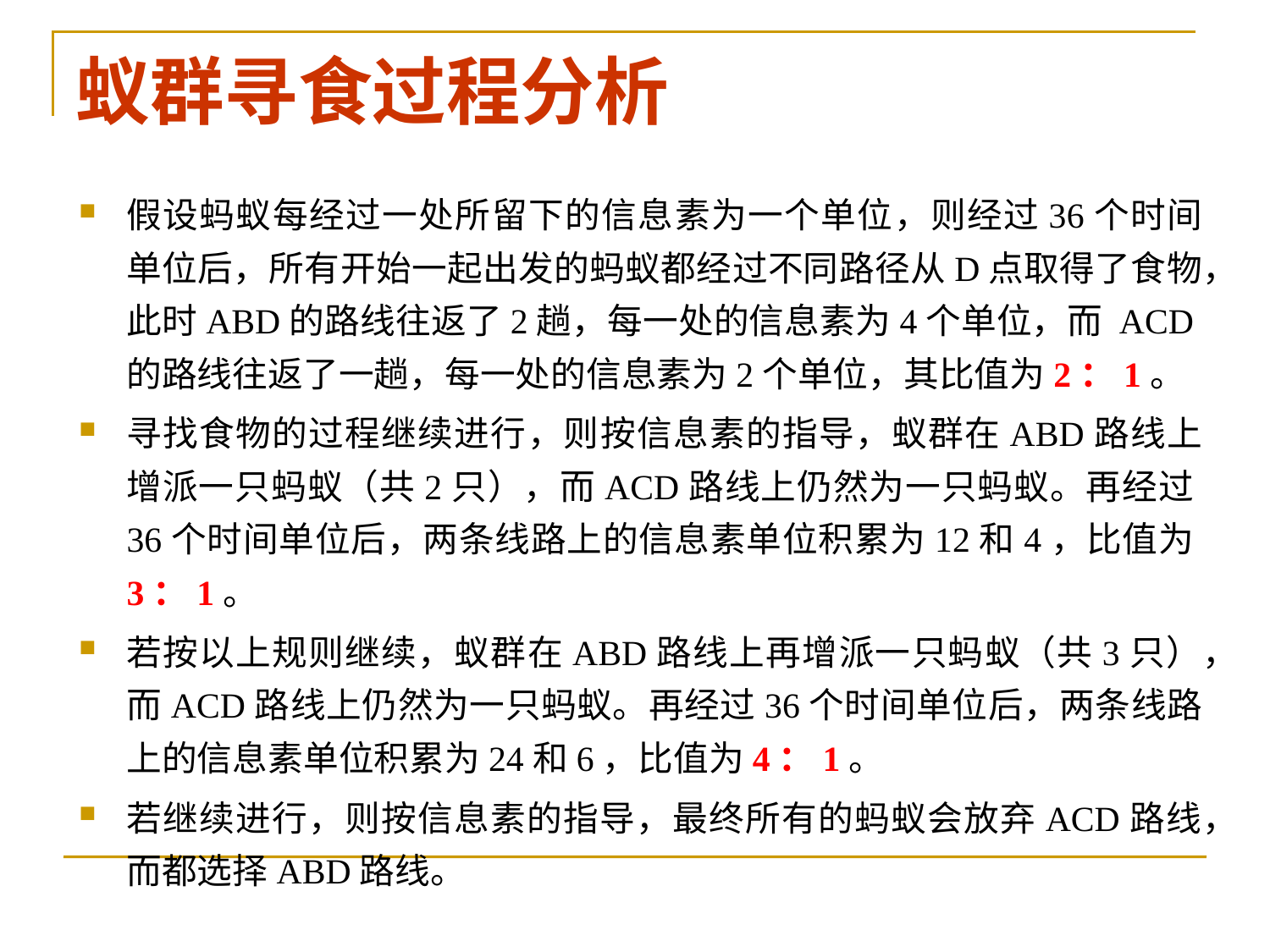

蚁群寻食过程分析
假设蚂蚁每经过一处所留下的信息素为一个单位，则经过36个时间单位后，所有开始一起出发的蚂蚁都经过不同路径从D点取得了食物，此时ABD的路线往返了2趟，每一处的信息素为4个单位，而 ACD的路线往返了一趟，每一处的信息素为2个单位，其比值为2：1。
寻找食物的过程继续进行，则按信息素的指导，蚁群在ABD路线上增派一只蚂蚁（共2只），而ACD路线上仍然为一只蚂蚁。再经过36个时间单位后，两条线路上的信息素单位积累为12和4，比值为3：1。
若按以上规则继续，蚁群在ABD路线上再增派一只蚂蚁（共3只），而ACD路线上仍然为一只蚂蚁。再经过36个时间单位后，两条线路上的信息素单位积累为24和6，比值为4：1。
若继续进行，则按信息素的指导，最终所有的蚂蚁会放弃ACD路线，而都选择ABD路线。